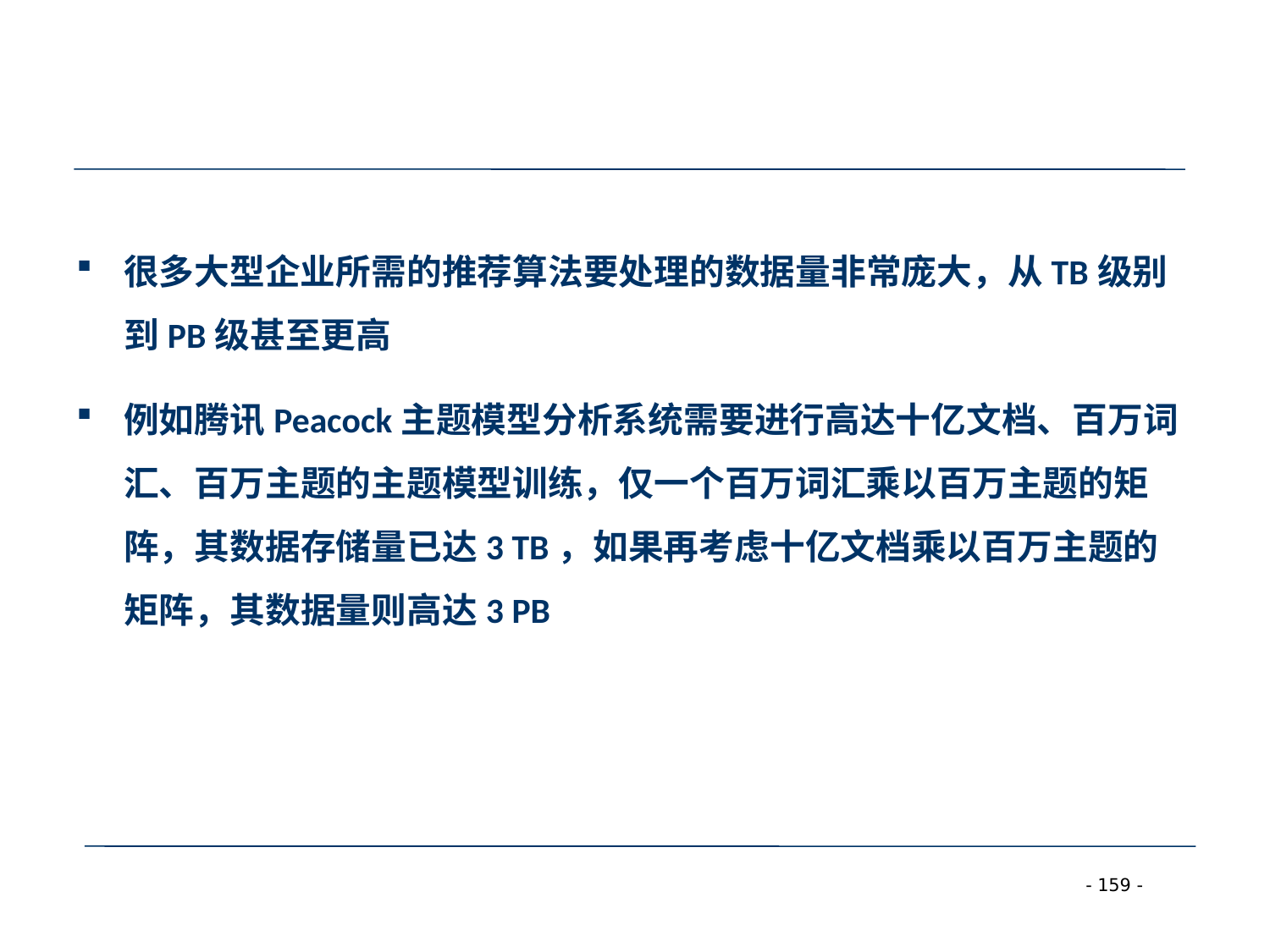

#
很多大型企业所需的推荐算法要处理的数据量非常庞大，从TB级别到PB级甚至更高
例如腾讯Peacock主题模型分析系统需要进行高达十亿文档、百万词汇、百万主题的主题模型训练，仅一个百万词汇乘以百万主题的矩阵，其数据存储量已达3 TB，如果再考虑十亿文档乘以百万主题的矩阵，其数据量则高达3 PB